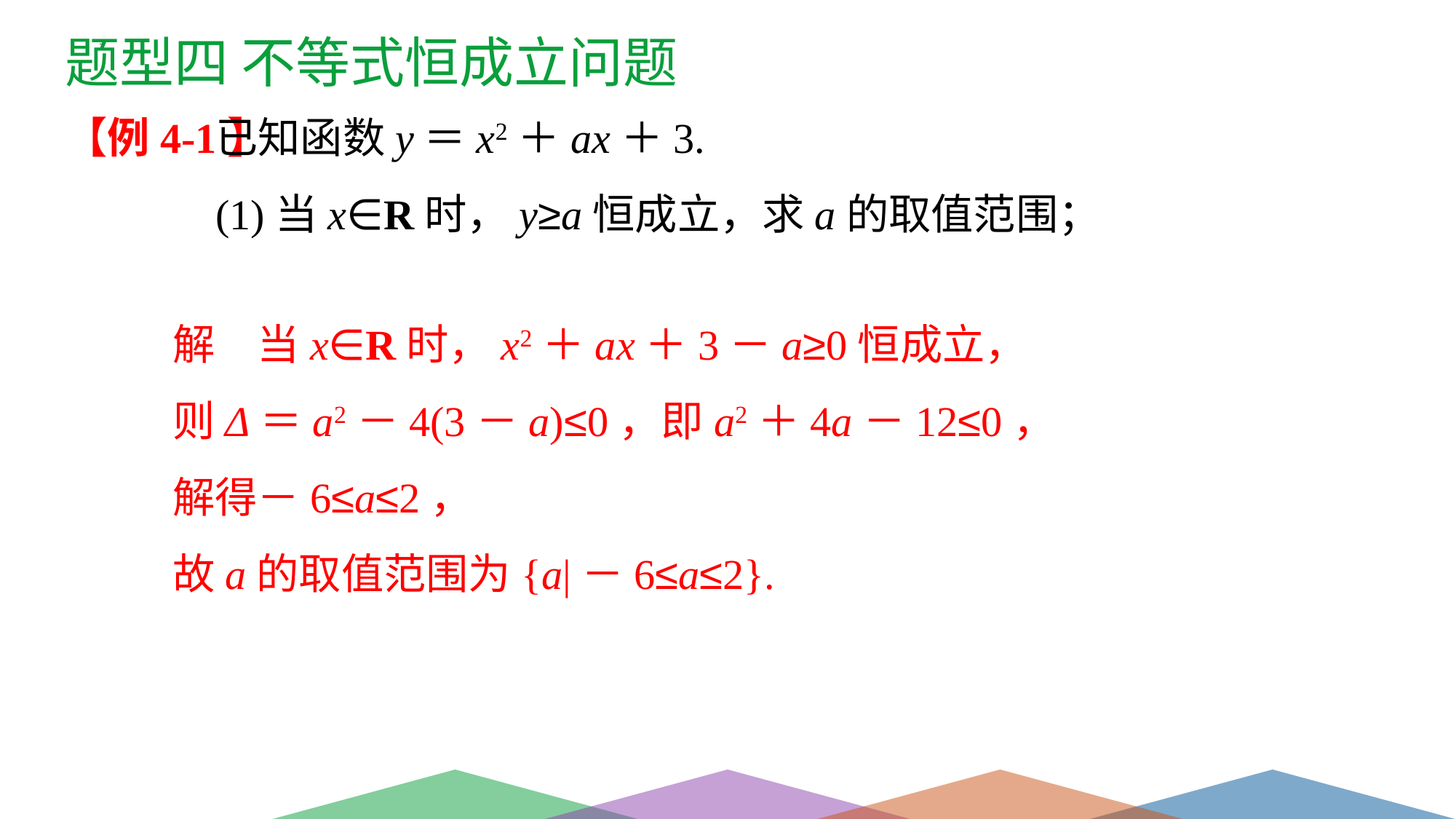

题型四 不等式恒成立问题
已知函数y＝x2＋ax＋3.
(1)当x∈R时，y≥a恒成立，求a的取值范围；
【例4-1】

解　当x∈R时，x2＋ax＋3－a≥0恒成立，
则Δ＝a2－4(3－a)≤0，即a2＋4a－12≤0，
解得－6≤a≤2，
故a的取值范围为{a|－6≤a≤2}.